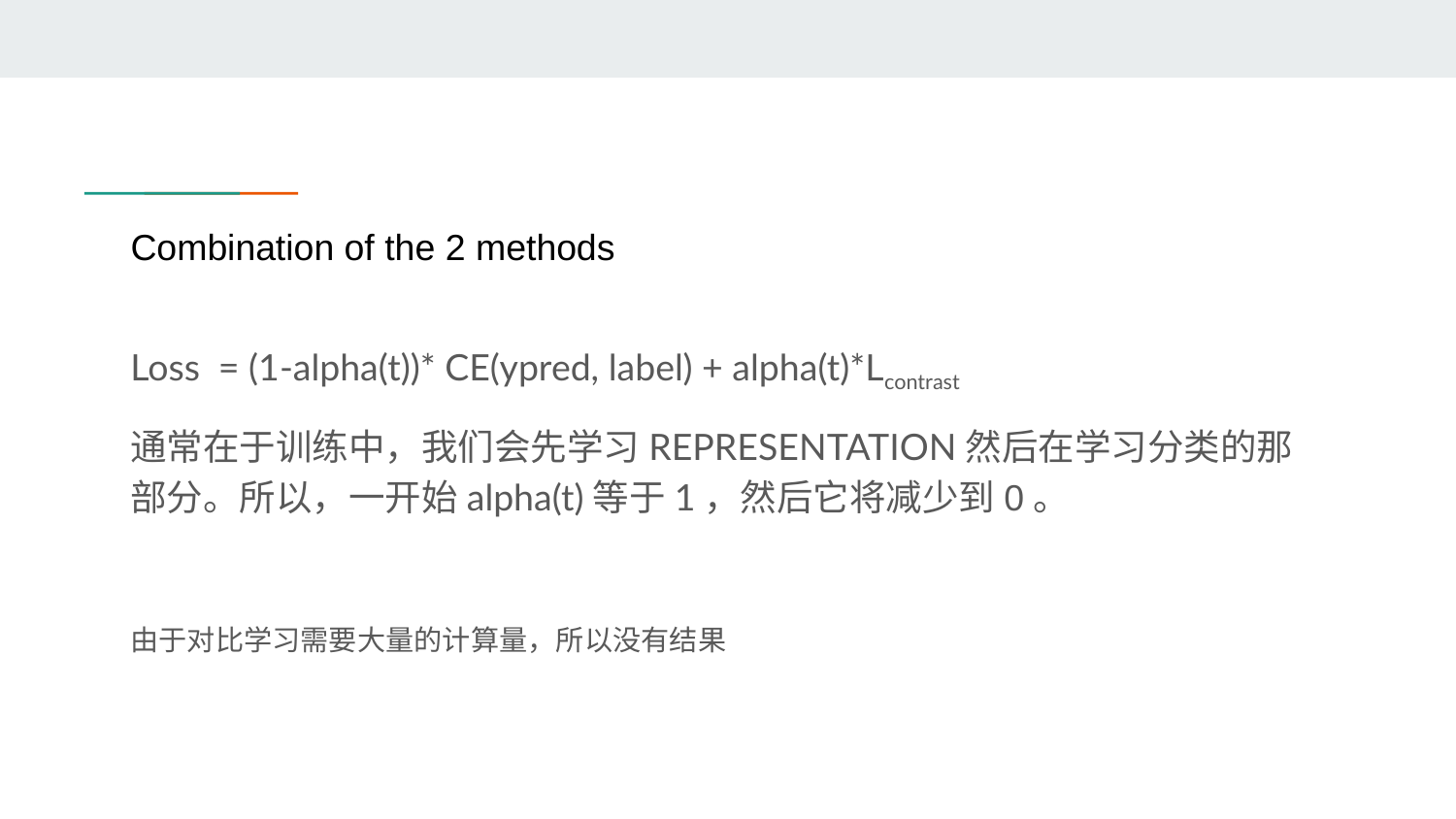

# Combination of the 2 methods
Loss  = (1-alpha(t))* CE(ypred, label) + alpha(t)*Lcontrast
通常在于训练中，我们会先学习REPRESENTATION然后在学习分类的那部分。所以，一开始alpha(t)等于1，然后它将减少到0。

由于对比学习需要大量的计算量，所以没有结果